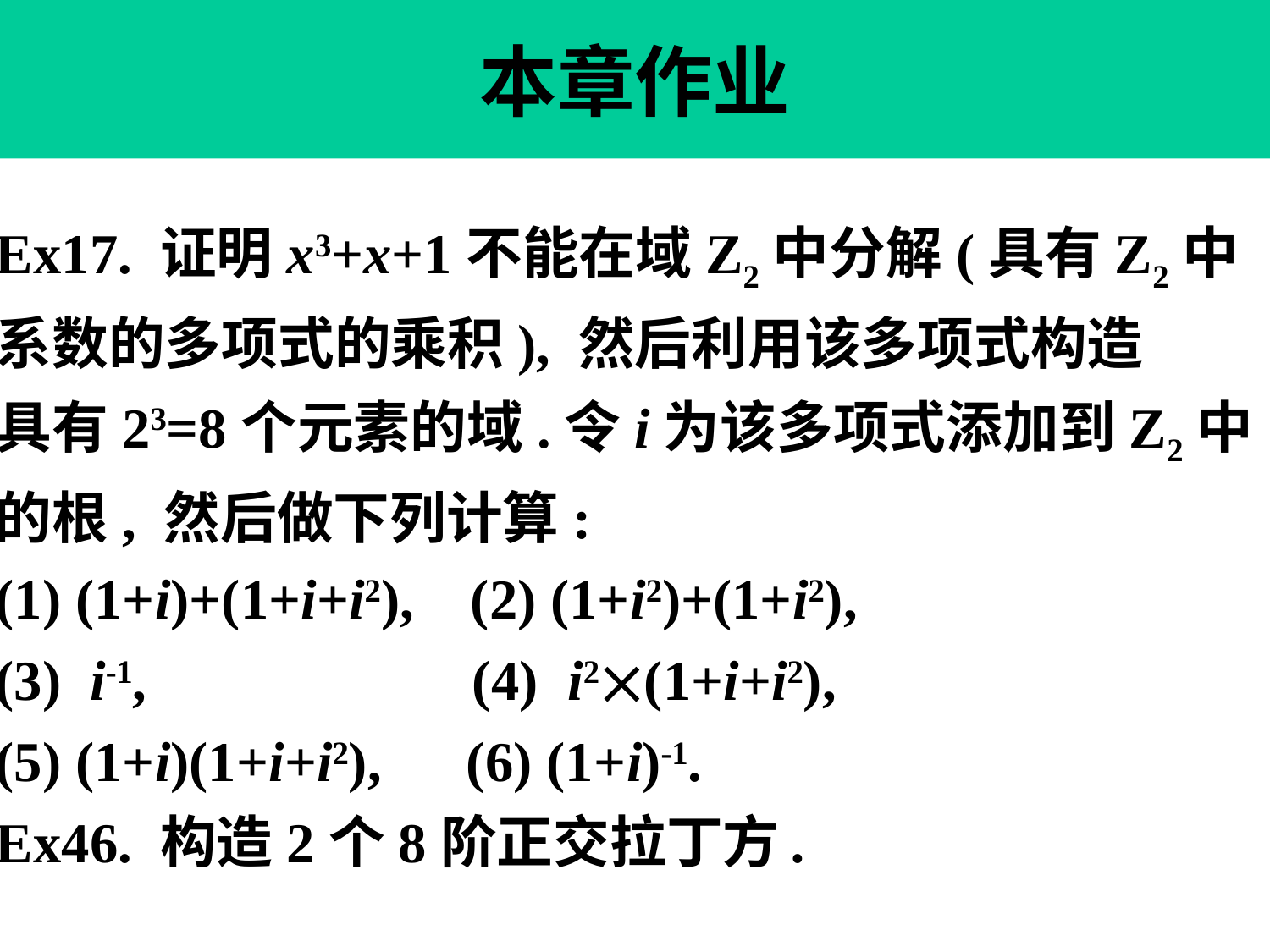

# 本章作业
Ex17. 证明x3+x+1不能在域Z2中分解(具有Z2中
系数的多项式的乘积), 然后利用该多项式构造
具有23=8个元素的域.令i为该多项式添加到Z2中
的根, 然后做下列计算:
(1) (1+i)+(1+i+i2),    (2) (1+i2)+(1+i2),
(3)  i-1,                       (4)  i2×(1+i+i2),
(5) (1+i)(1+i+i2),      (6) (1+i)-1.
Ex46. 构造2个8阶正交拉丁方.